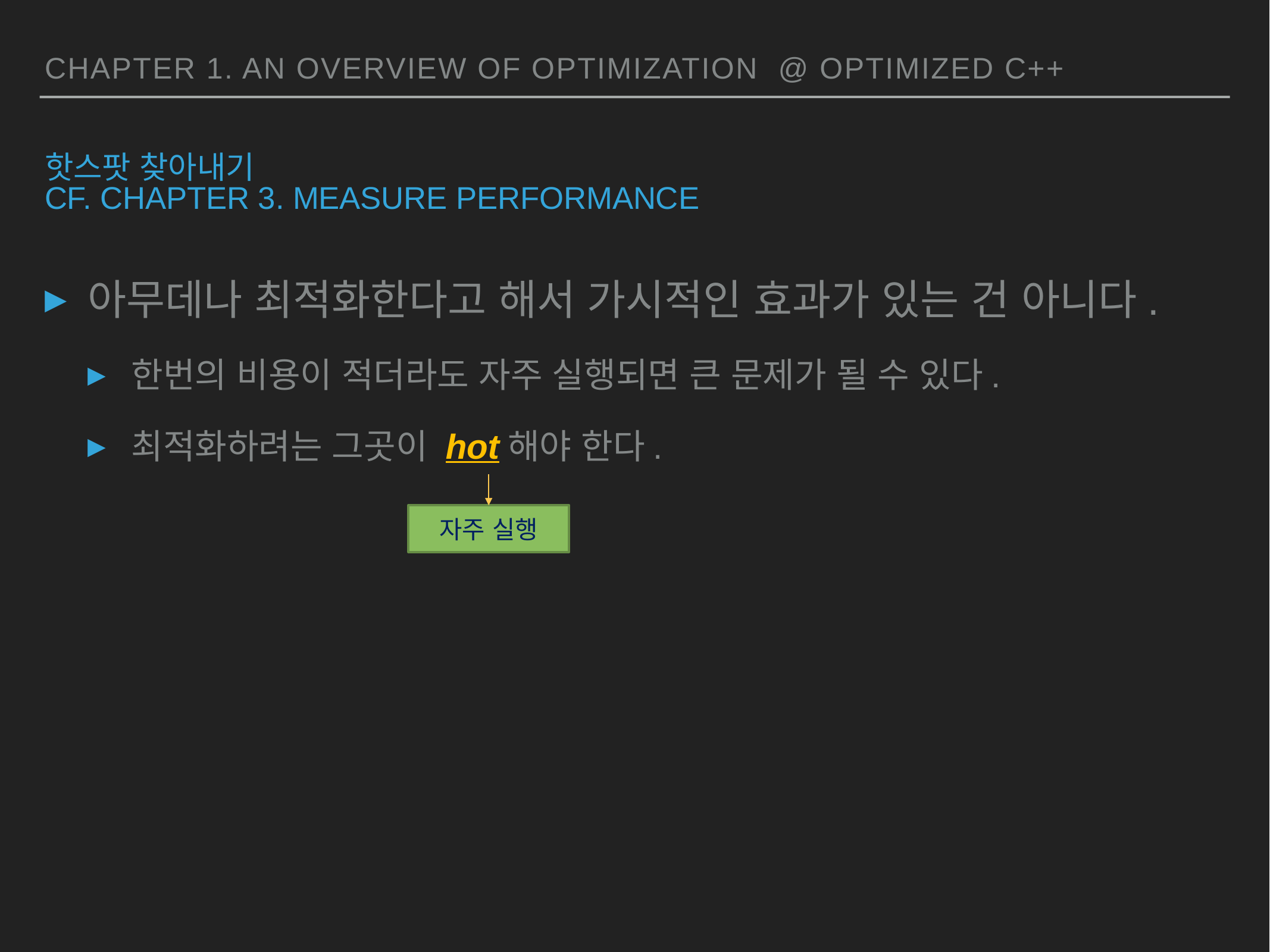

chapter 1. an overview of optimization  @ Optimized c++
# 핫스팟 찾아내기 cf. Chapter 3. Measure Performance
아무데나 최적화한다고 해서 가시적인 효과가 있는 건 아니다.
한번의 비용이 적더라도 자주 실행되면 큰 문제가 될 수 있다.
최적화하려는 그곳이 hot해야 한다.
자주 실행